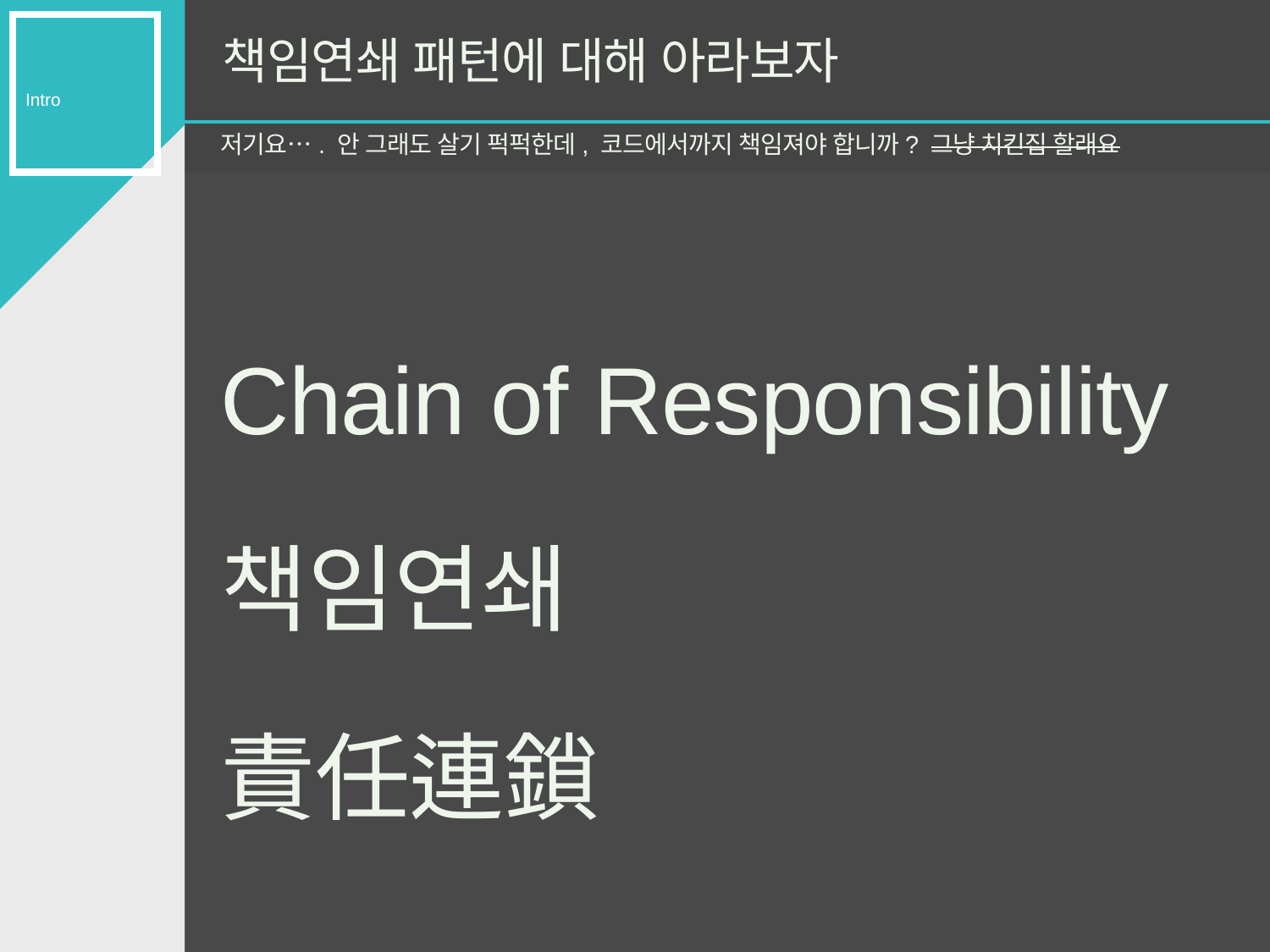

Intro
# 책임연쇄 패턴에 대해 아라보자
저기요…. 안 그래도 살기 퍽퍽한데, 코드에서까지 책임져야 합니까? 그냥 치킨집 할래요
Chain of Responsibility
책임연쇄
責任連鎖